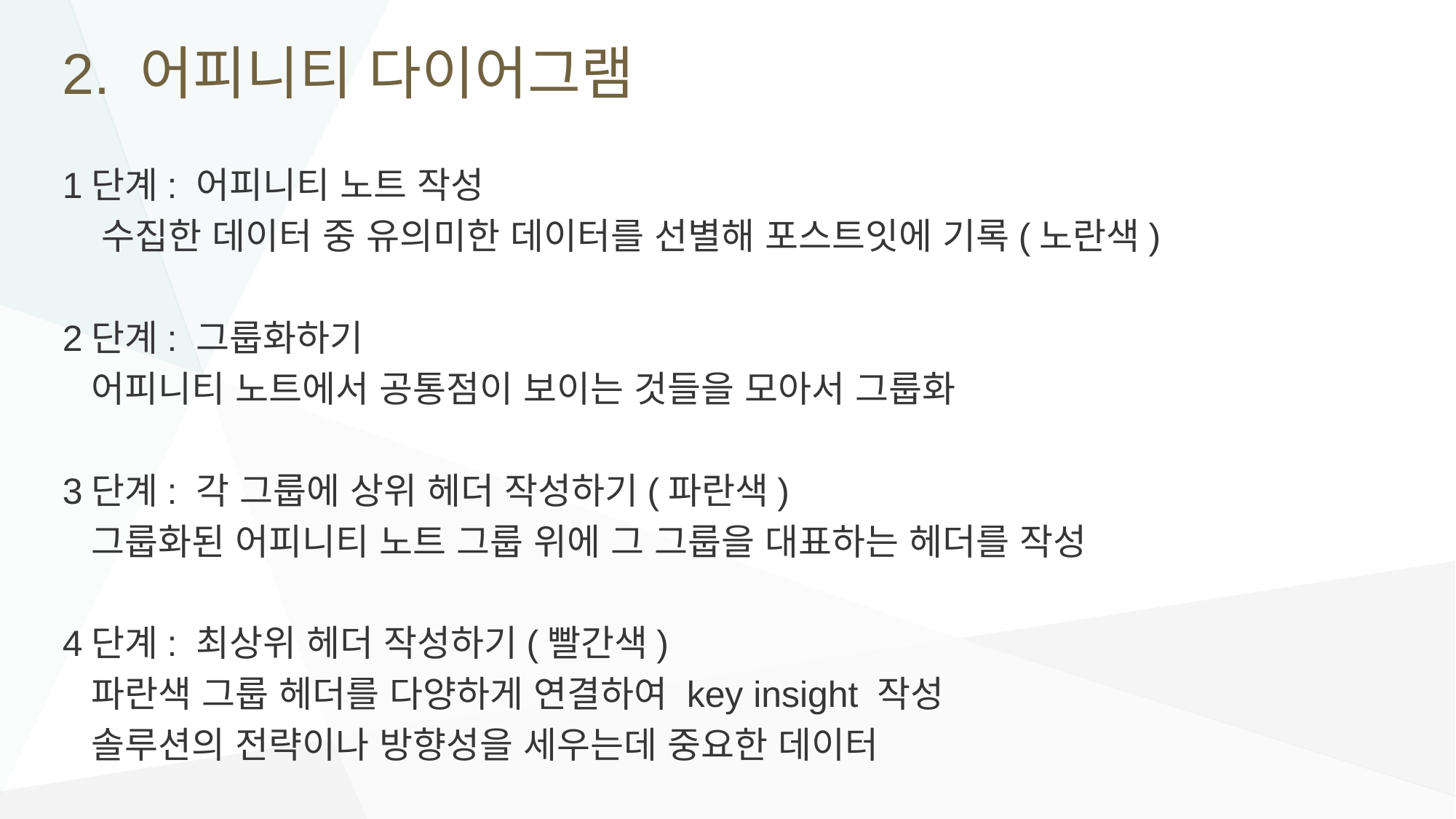

# 2. 어피니티 다이어그램
1단계: 어피니티 노트 작성
   수집한 데이터 중 유의미한 데이터를 선별해 포스트잇에 기록(노란색)

2단계: 그룹화하기
  어피니티 노트에서 공통점이 보이는 것들을 모아서 그룹화

3단계: 각 그룹에 상위 헤더 작성하기(파란색)
  그룹화된 어피니티 노트 그룹 위에 그 그룹을 대표하는 헤더를 작성

4단계: 최상위 헤더 작성하기(빨간색)
  파란색 그룹 헤더를 다양하게 연결하여 key insight 작성
  솔루션의 전략이나 방향성을 세우는데 중요한 데이터